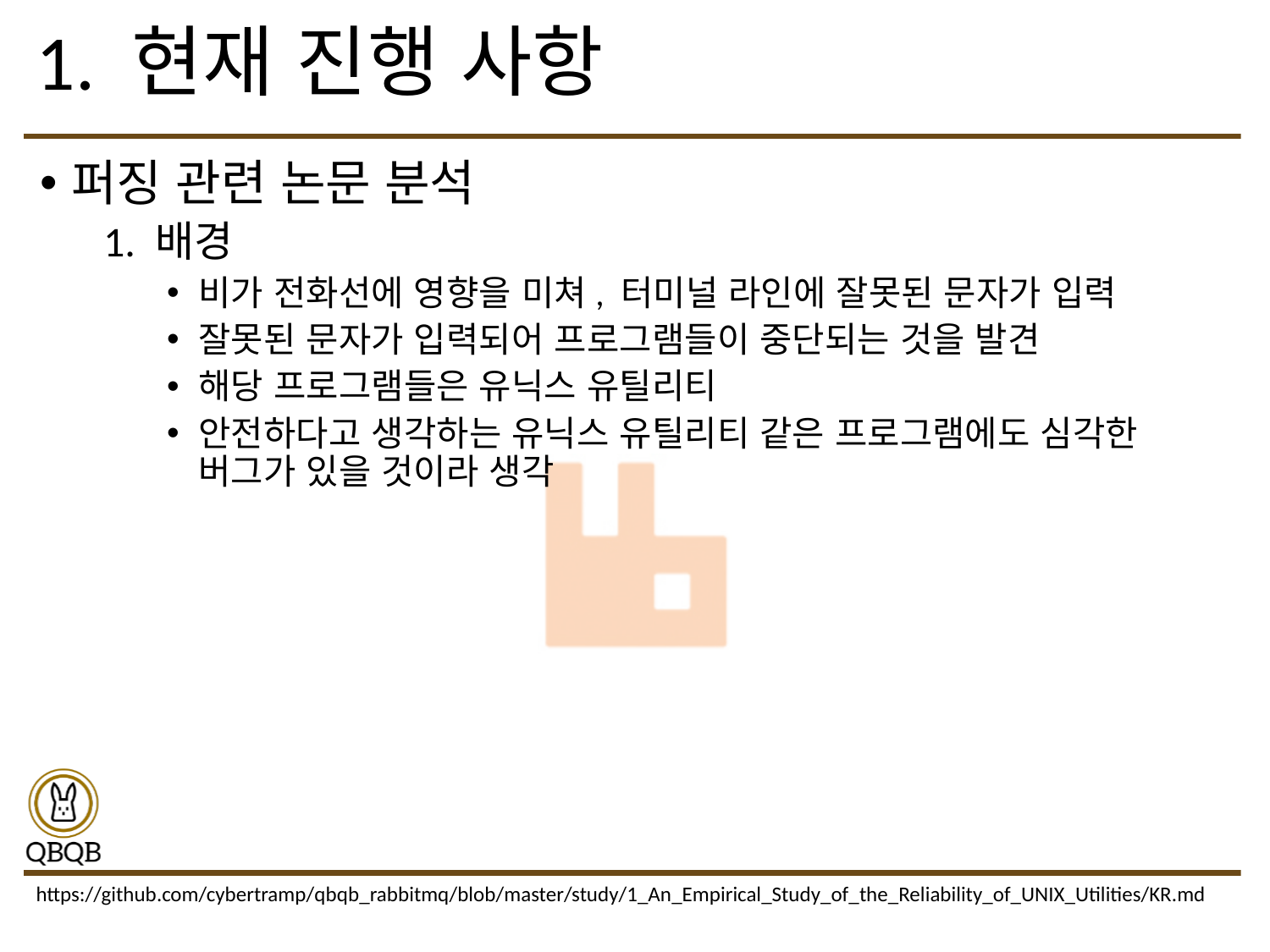

# 1. 현재 진행 사항
퍼징 관련 논문 분석
1. 배경
비가 전화선에 영향을 미쳐, 터미널 라인에 잘못된 문자가 입력
잘못된 문자가 입력되어 프로그램들이 중단되는 것을 발견
해당 프로그램들은 유닉스 유틸리티
안전하다고 생각하는 유닉스 유틸리티 같은 프로그램에도 심각한 버그가 있을 것이라 생각

https://github.com/cybertramp/qbqb_rabbitmq/blob/master/study/1_An_Empirical_Study_of_the_Reliability_of_UNIX_Utilities/KR.md